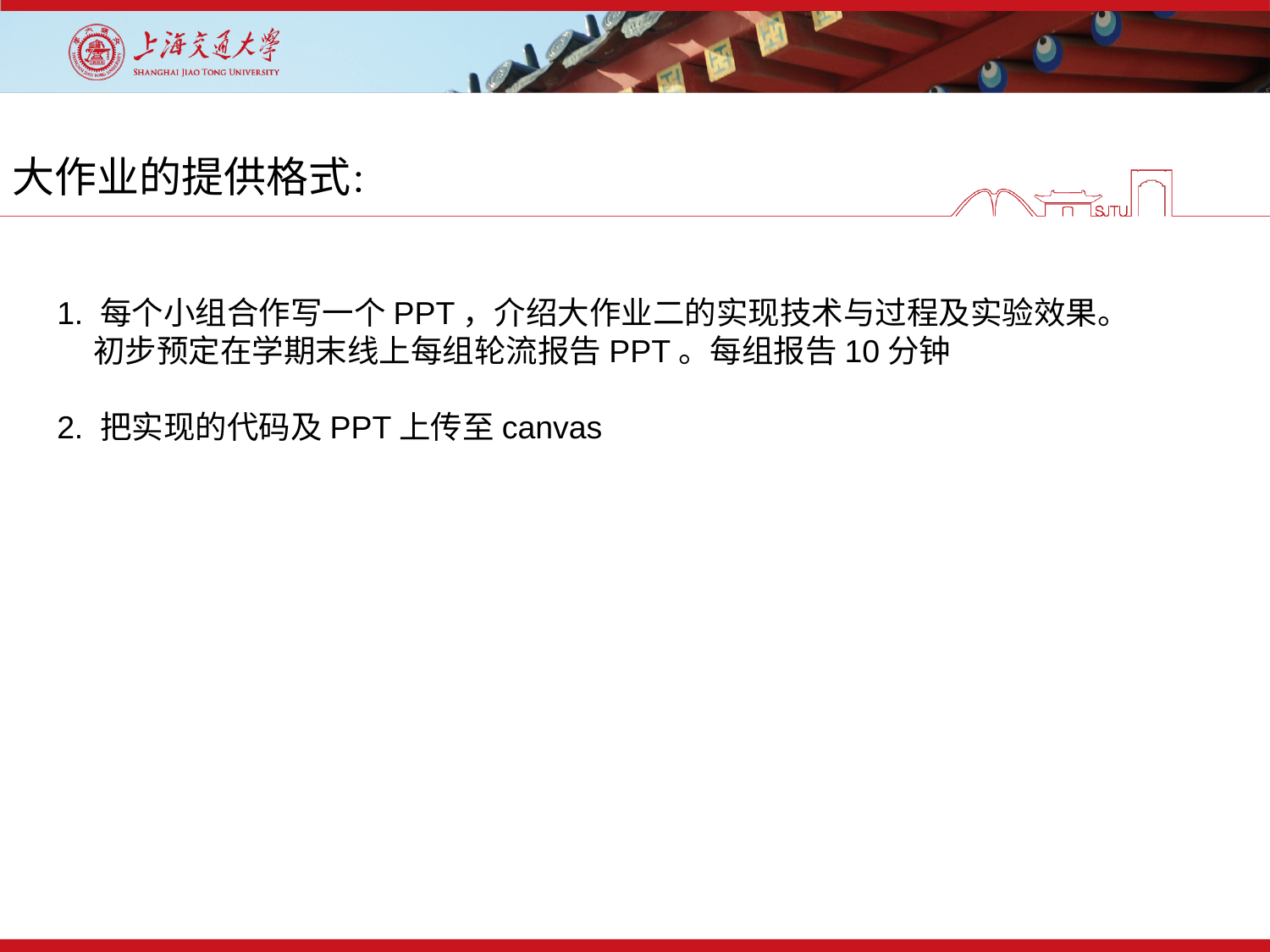

大作业的提供格式：
1. 每个小组合作写一个PPT，介绍大作业二的实现技术与过程及实验效果。
    初步预定在学期末线上每组轮流报告PPT。每组报告10分钟

2. 把实现的代码及PPT上传至canvas